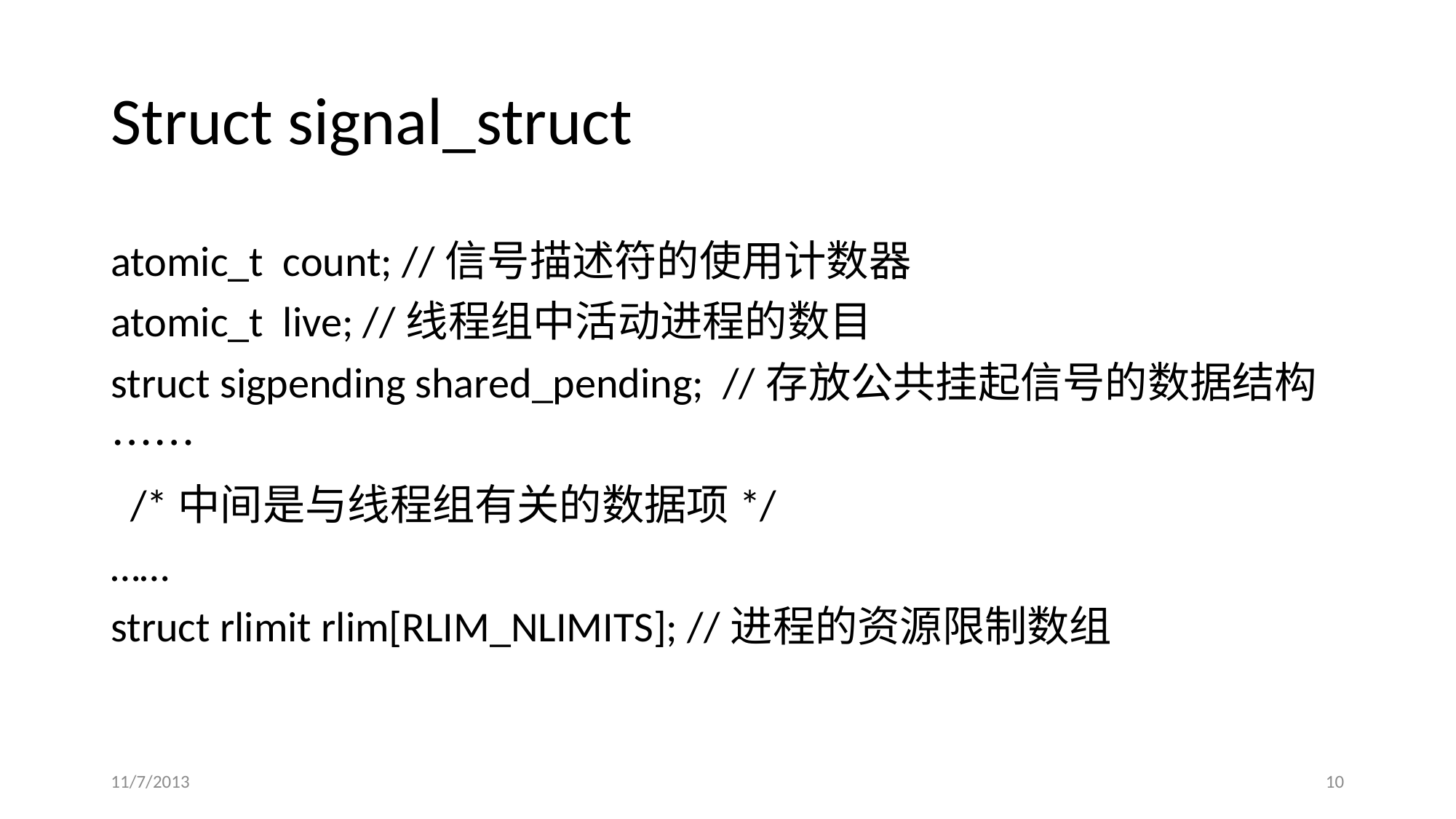

# Struct signal_struct
atomic_t  count; //信号描述符的使用计数器
atomic_t  live; //线程组中活动进程的数目
struct sigpending shared_pending;  //存放公共挂起信号的数据结构
……
 /*中间是与线程组有关的数据项*/
……
struct rlimit rlim[RLIM_NLIMITS]; //进程的资源限制数组
11/7/2013
10